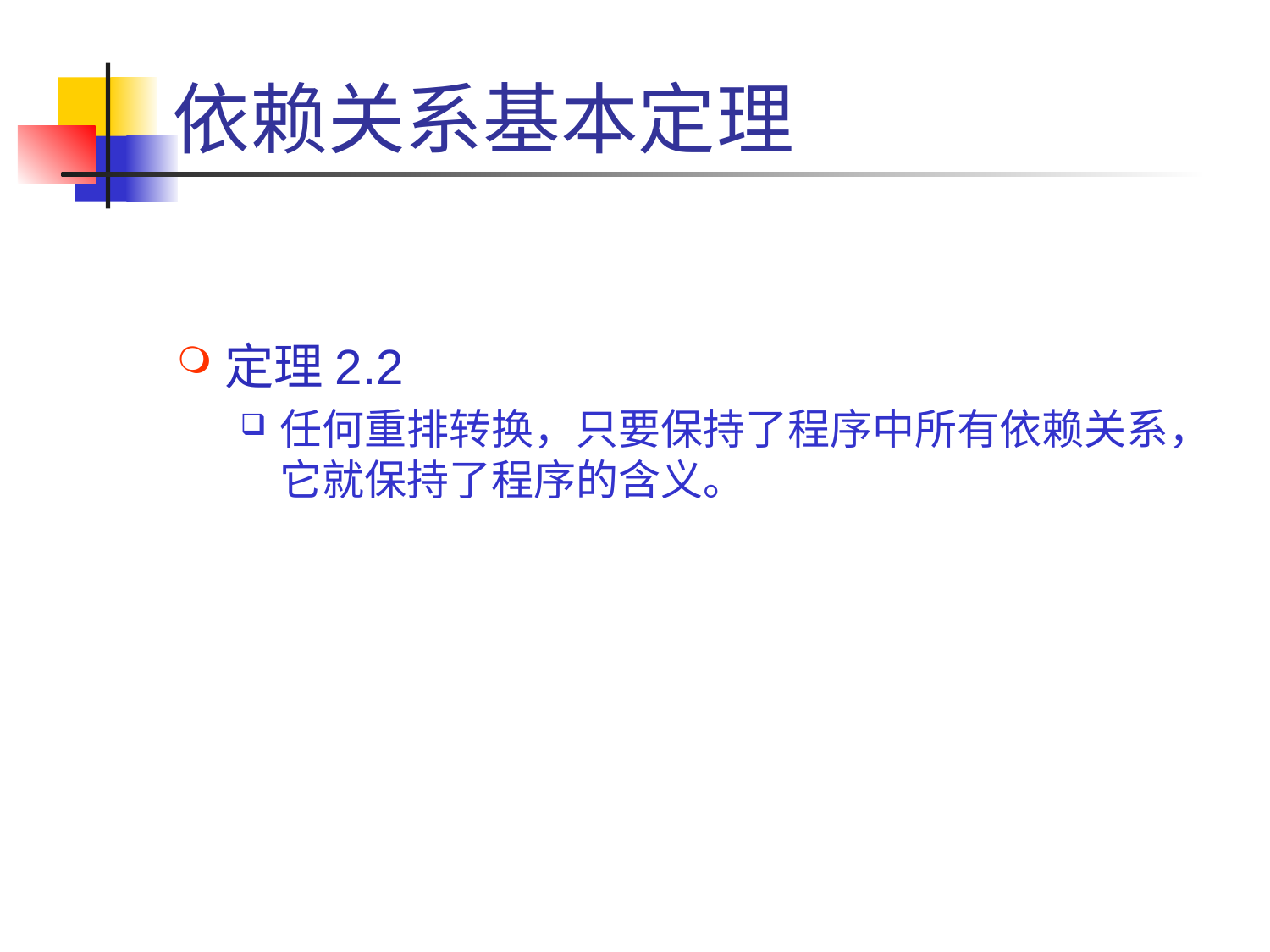

# 依赖关系基本定理

定理2.2
任何重排转换，只要保持了程序中所有依赖关系，它就保持了程序的含义。